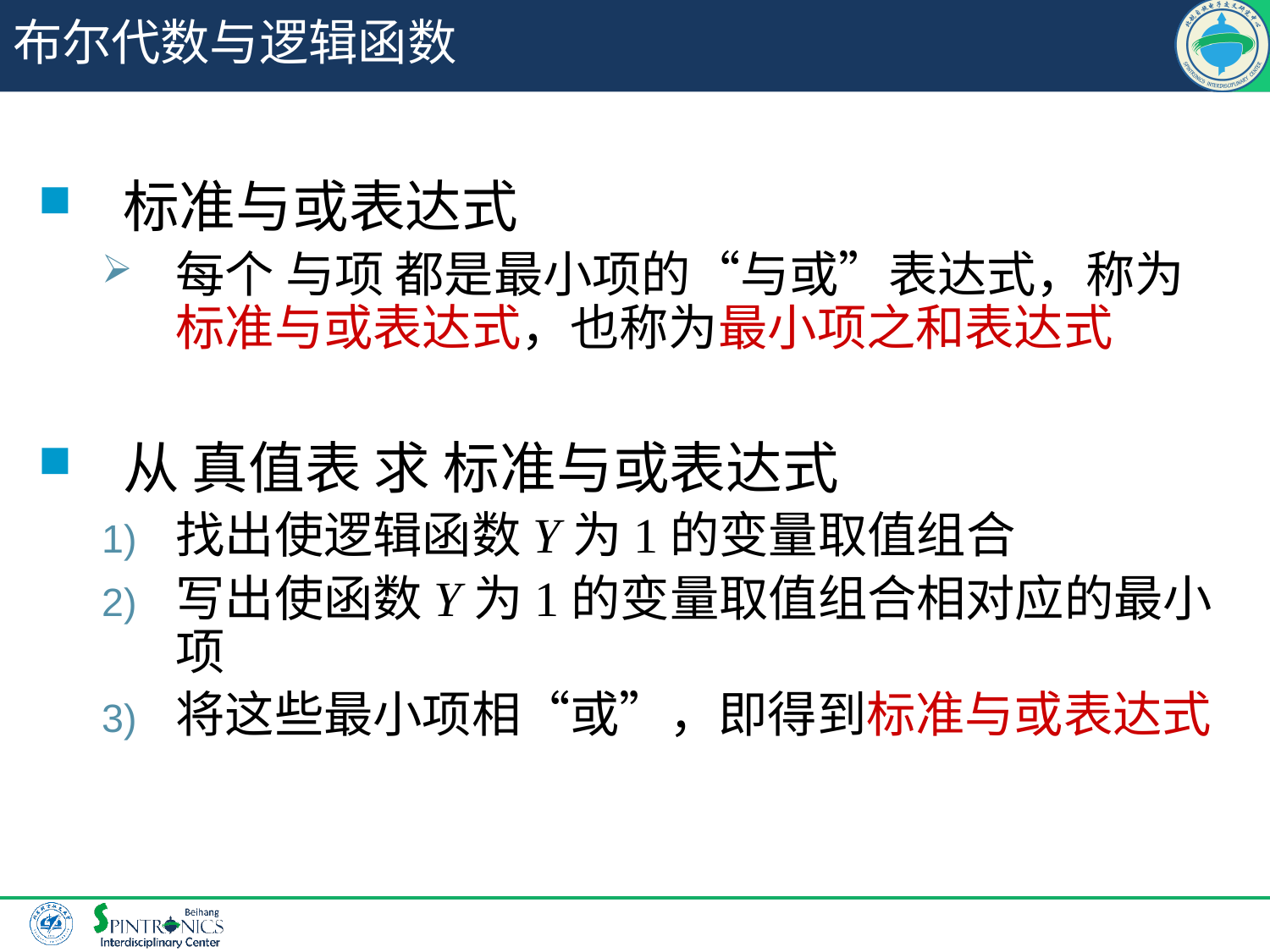

# 布尔代数与逻辑函数
标准与或表达式
每个 与项 都是最小项的“与或”表达式，称为标准与或表达式，也称为最小项之和表达式

从 真值表 求 标准与或表达式
找出使逻辑函数Y为1的变量取值组合
写出使函数Y为1的变量取值组合相对应的最小项
将这些最小项相“或”，即得到标准与或表达式
46